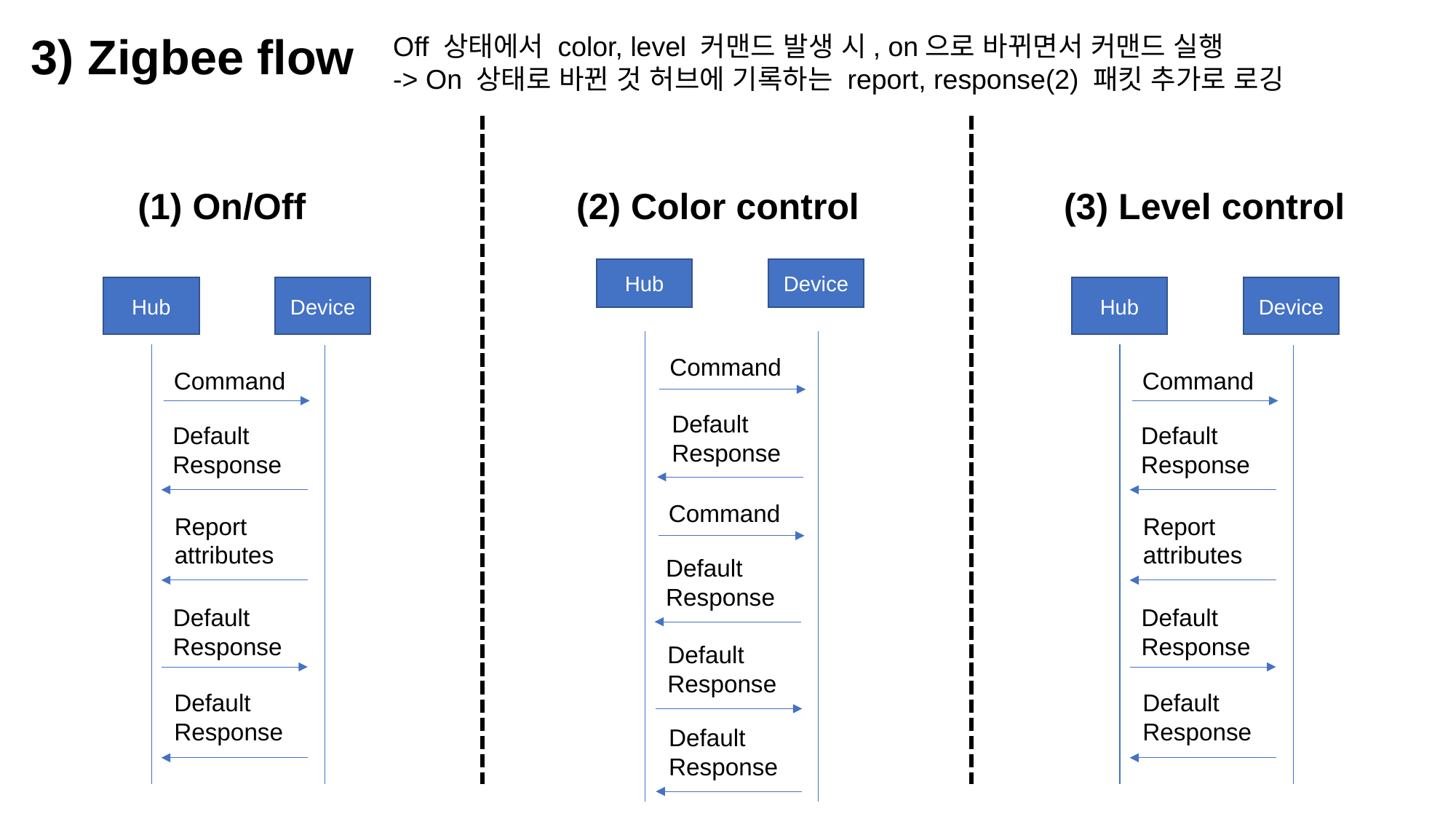

3) Zigbee flow
Off 상태에서 color, level 커맨드 발생 시, on으로 바뀌면서 커맨드 실행
-> On 상태로 바뀐 것 허브에 기록하는 report, response(2) 패킷 추가로 로깅
(1) On/Off
(2) Color control
(3) Level control
Device
Hub
Command
Default Response
Command
Default Response
Default Response
Default Response
Device
Hub
Command
Default Response
Report attributes
Default Response
Default Response
Device
Hub
Command
Default Response
Report attributes
Default Response
Default Response